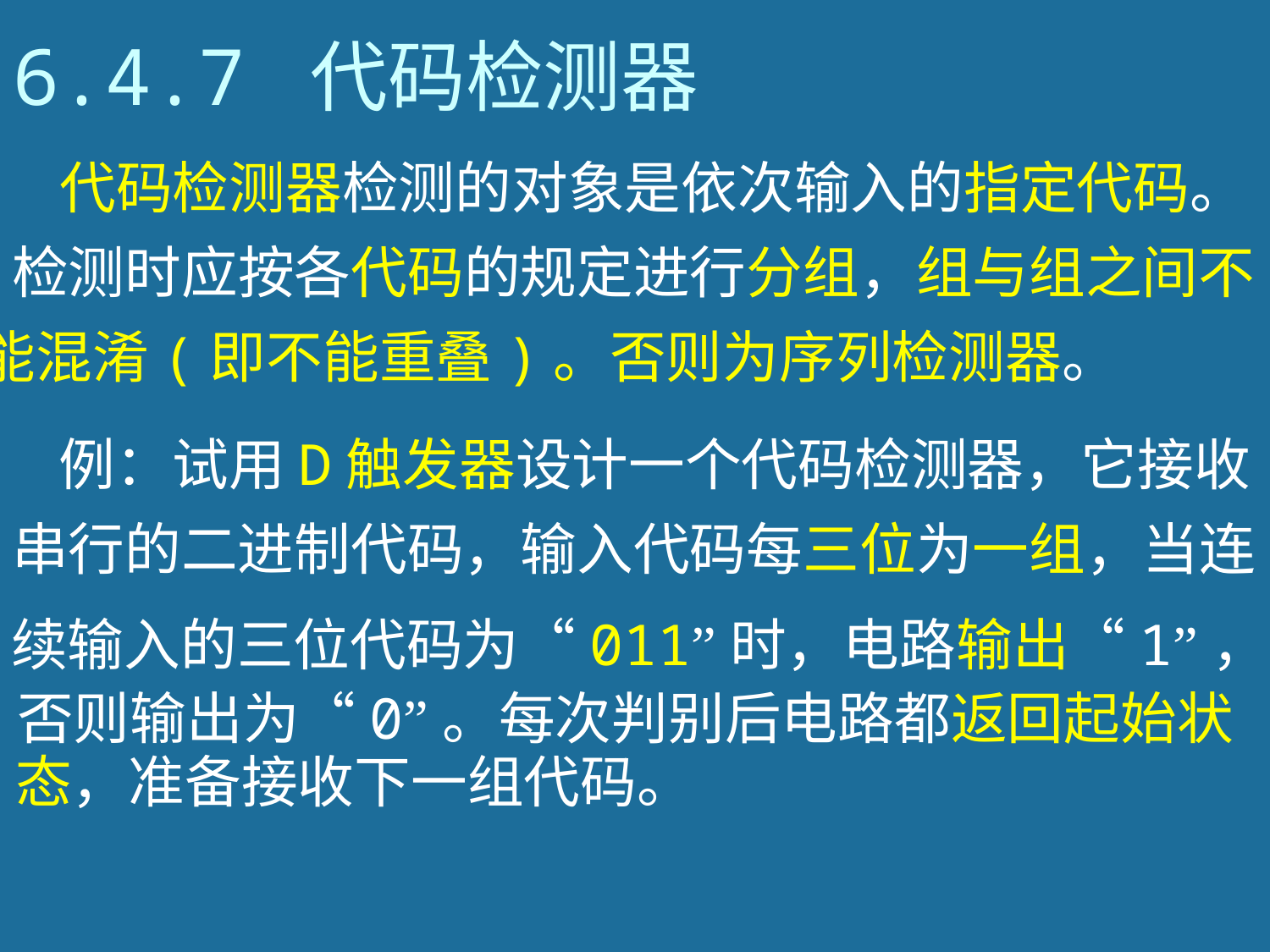

# 6.4.7 代码检测器

  代码检测器检测的对象是依次输入的指定代码。
检测时应按各代码的规定进行分组，组与组之间不
能混淆(即不能重叠)。否则为序列检测器。
例：试用D触发器设计一个代码检测器，它接收
串行的二进制代码，输入代码每三位为一组，当连
续输入的三位代码为“011”时，电路输出“1”，
否则输出为“0”。每次判别后电路都返回起始状
态，准备接收下一组代码。
212